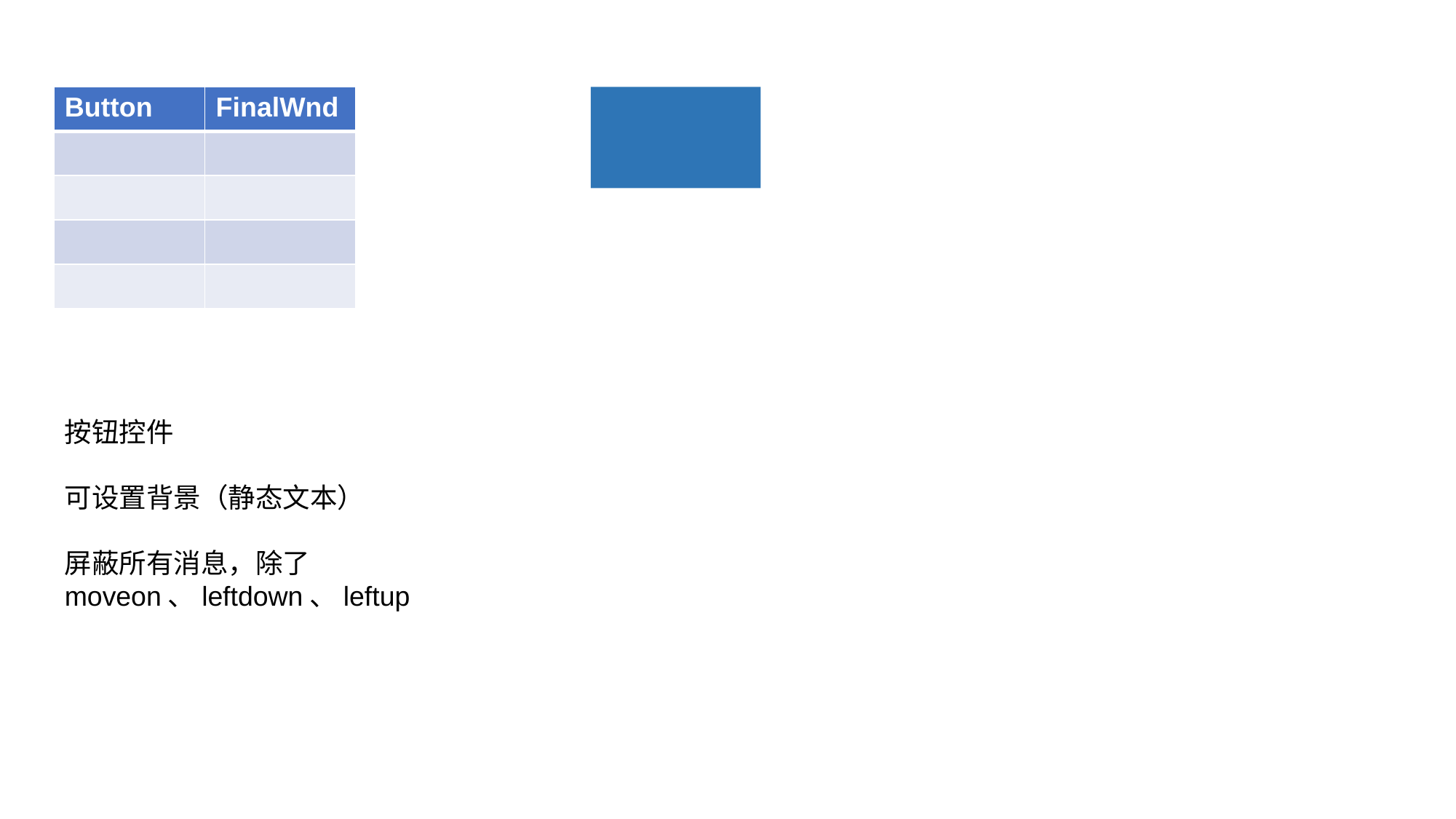

| Button | FinalWnd |
| --- | --- |
|  |  |
|  |  |
|  |  |
|  |  |

按钮控件

可设置背景（静态文本）

屏蔽所有消息，除了moveon、leftdown、leftup